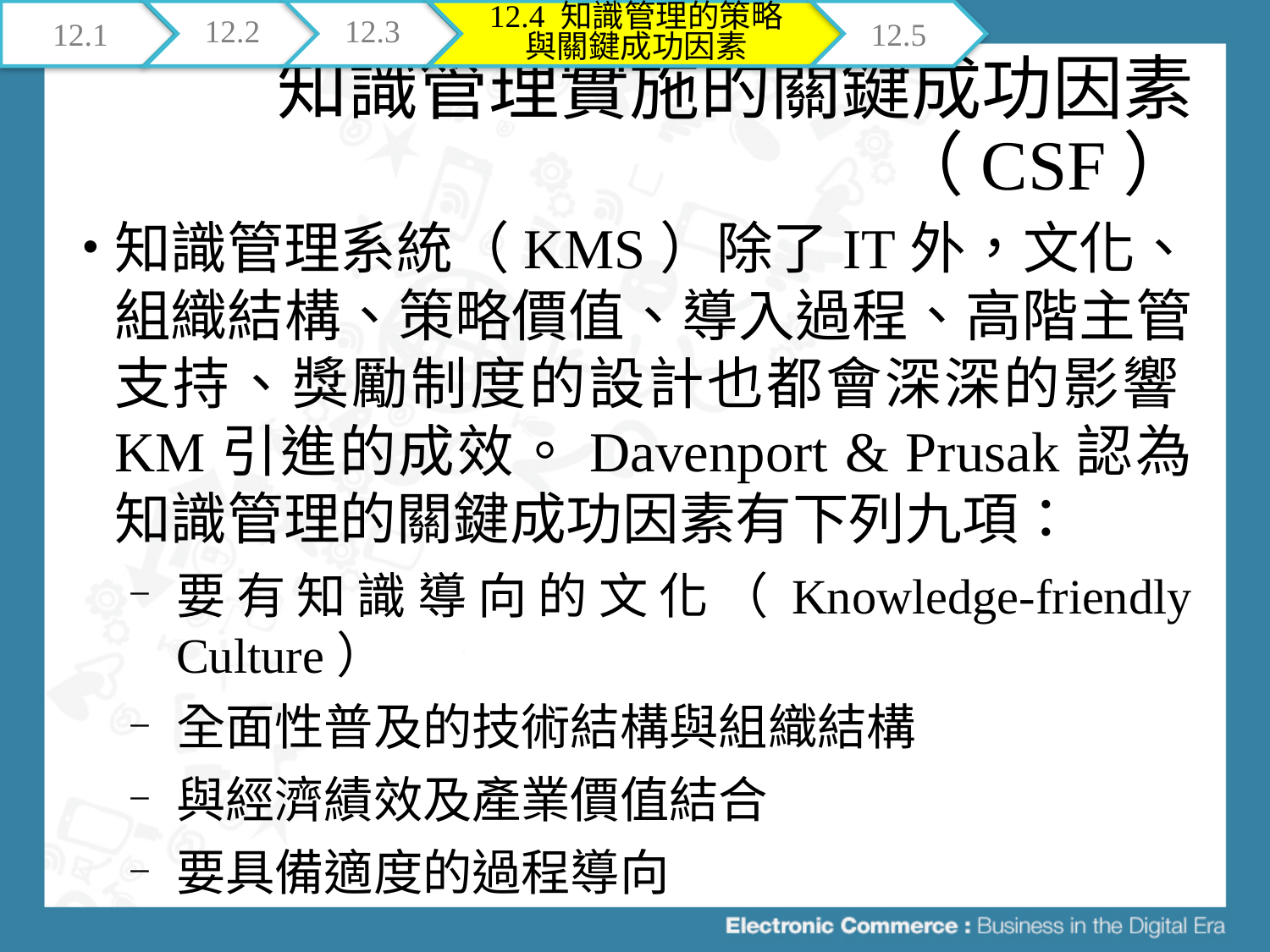

12.1
12.2
12.3
12.4 知識管理的策略與關鍵成功因素
12.5
# 知識管理實施的關鍵成功因素（CSF）
知識管理系統（KMS）除了IT外，文化、組織結構、策略價值、導入過程、高階主管支持、獎勵制度的設計也都會深深的影響KM引進的成效。Davenport & Prusak認為知識管理的關鍵成功因素有下列九項：
要有知識導向的文化（Knowledge-friendly Culture）
全面性普及的技術結構與組織結構
與經濟績效及產業價值結合
要具備適度的過程導向